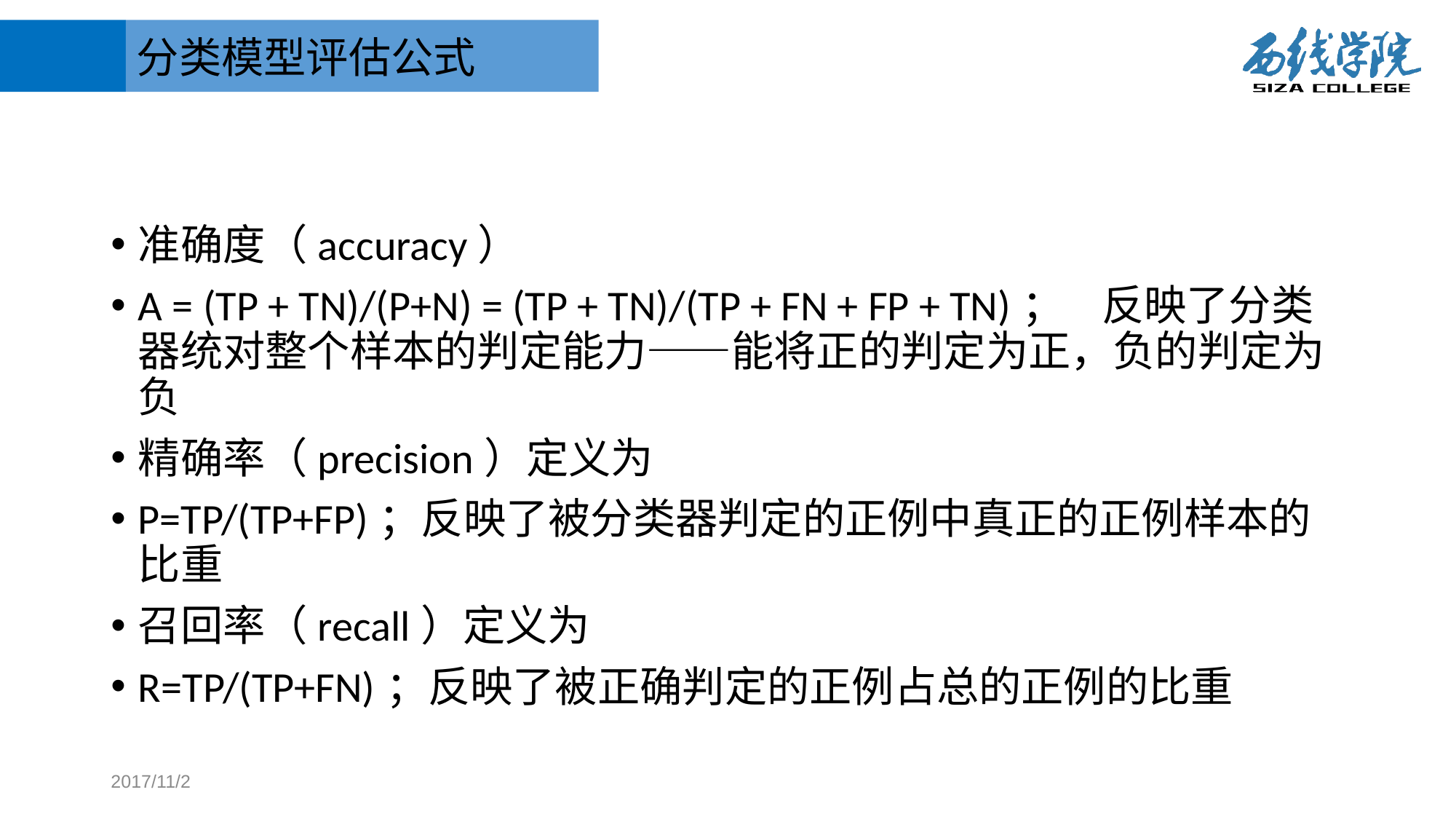

# 分类模型评估公式
准确度（accuracy）
A = (TP + TN)/(P+N) = (TP + TN)/(TP + FN + FP + TN)；    反映了分类器统对整个样本的判定能力——能将正的判定为正，负的判定为负
精确率（precision）定义为
P=TP/(TP+FP)；反映了被分类器判定的正例中真正的正例样本的比重
召回率（recall）定义为
R=TP/(TP+FN)；反映了被正确判定的正例占总的正例的比重

2017/11/2